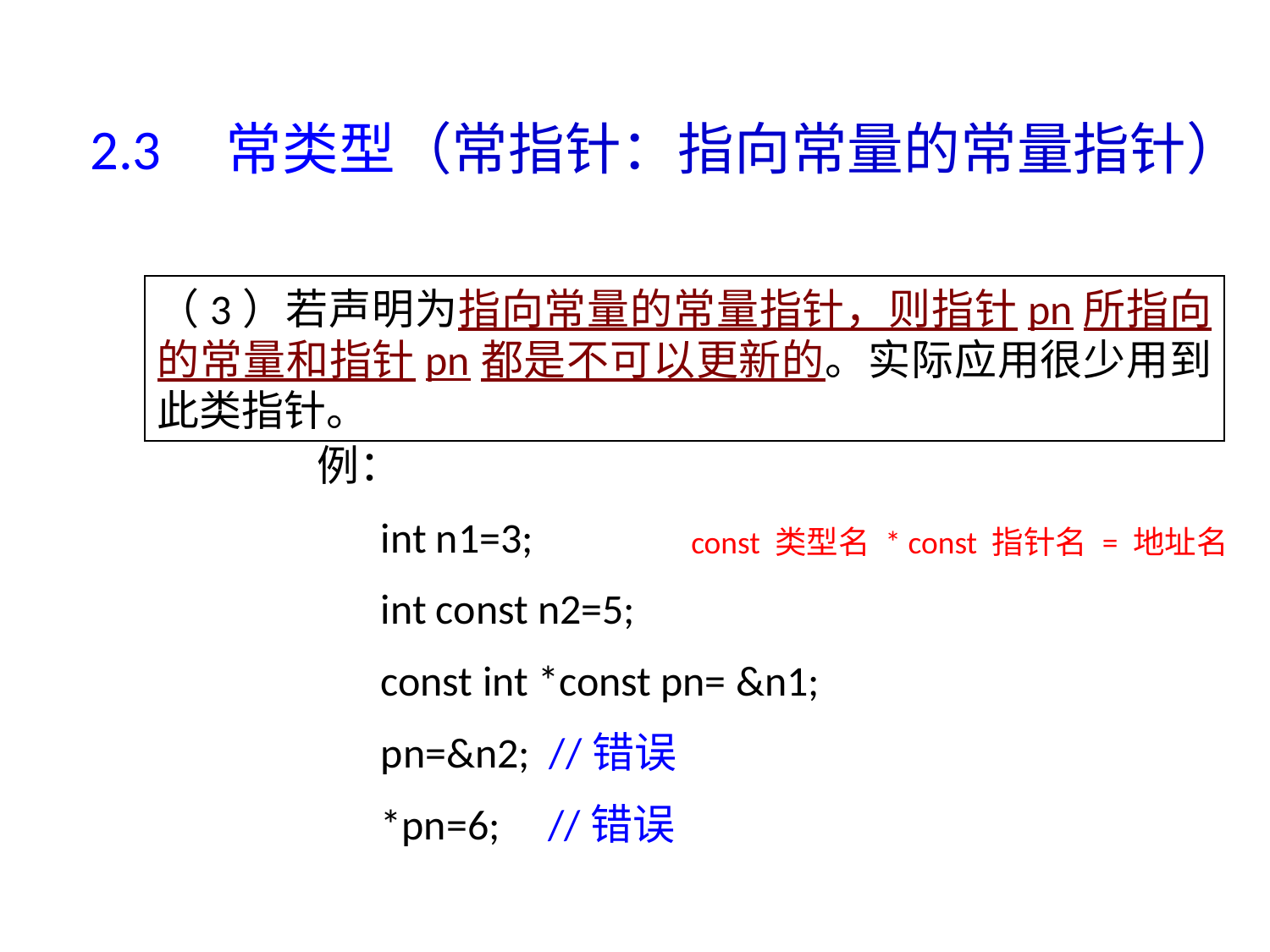

2.3    常类型（常指针：指向常量的常量指针）
（3）若声明为指向常量的常量指针，则指针pn所指向的常量和指针pn都是不可以更新的。实际应用很少用到此类指针。
例：
int n1=3;
int const n2=5;
const int *const pn= &n1;
pn=&n2;  //错误
*pn=6;     //错误
const 类型名 * const 指针名 = 地址名